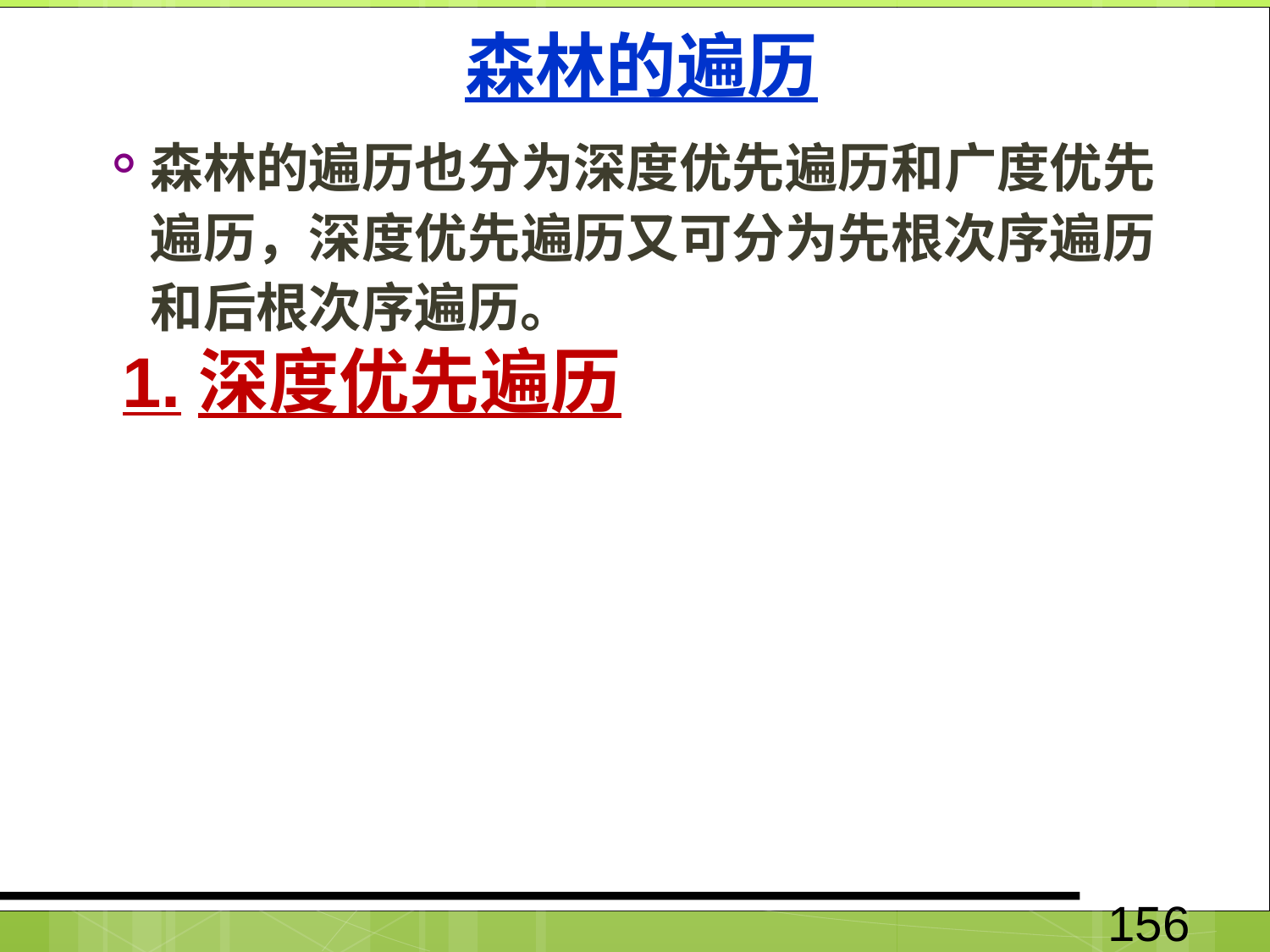

# 森林的遍历
森林的遍历也分为深度优先遍历和广度优先遍历，深度优先遍历又可分为先根次序遍历和后根次序遍历。

1.深度优先遍历
156